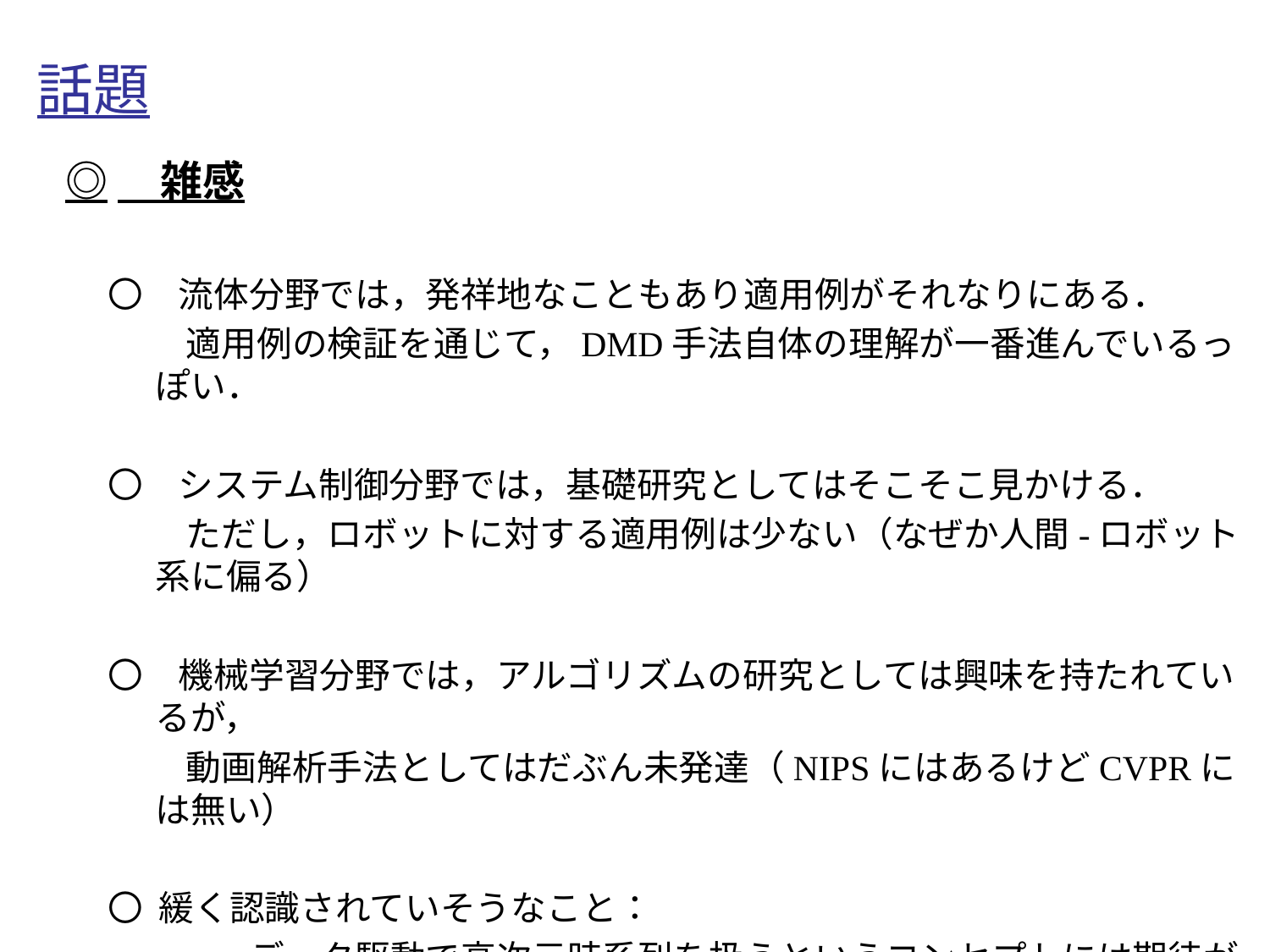

話題
◎　雑感
〇　流体分野では，発祥地なこともあり適用例がそれなりにある．
　　 適用例の検証を通じて，DMD手法自体の理解が一番進んでいるっぽい．

〇　システム制御分野では，基礎研究としてはそこそこ見かける．
　　 ただし，ロボットに対する適用例は少ない（なぜか人間-ロボット系に偏る）

〇　機械学習分野では，アルゴリズムの研究としては興味を持たれているが，
　　 動画解析手法としてはだぶん未発達（NIPSにはあるけどCVPRには無い）

〇  緩く認識されていそうなこと：
　　・　データ駆動で高次元時系列を扱うというコンセプトには期待がある．
　　・　クープマン作用素論に関連して，理論的説得力を（一応）持っている．
　　・　流体分野以外では適用例が少なく，各分野での実用的価値は不明．